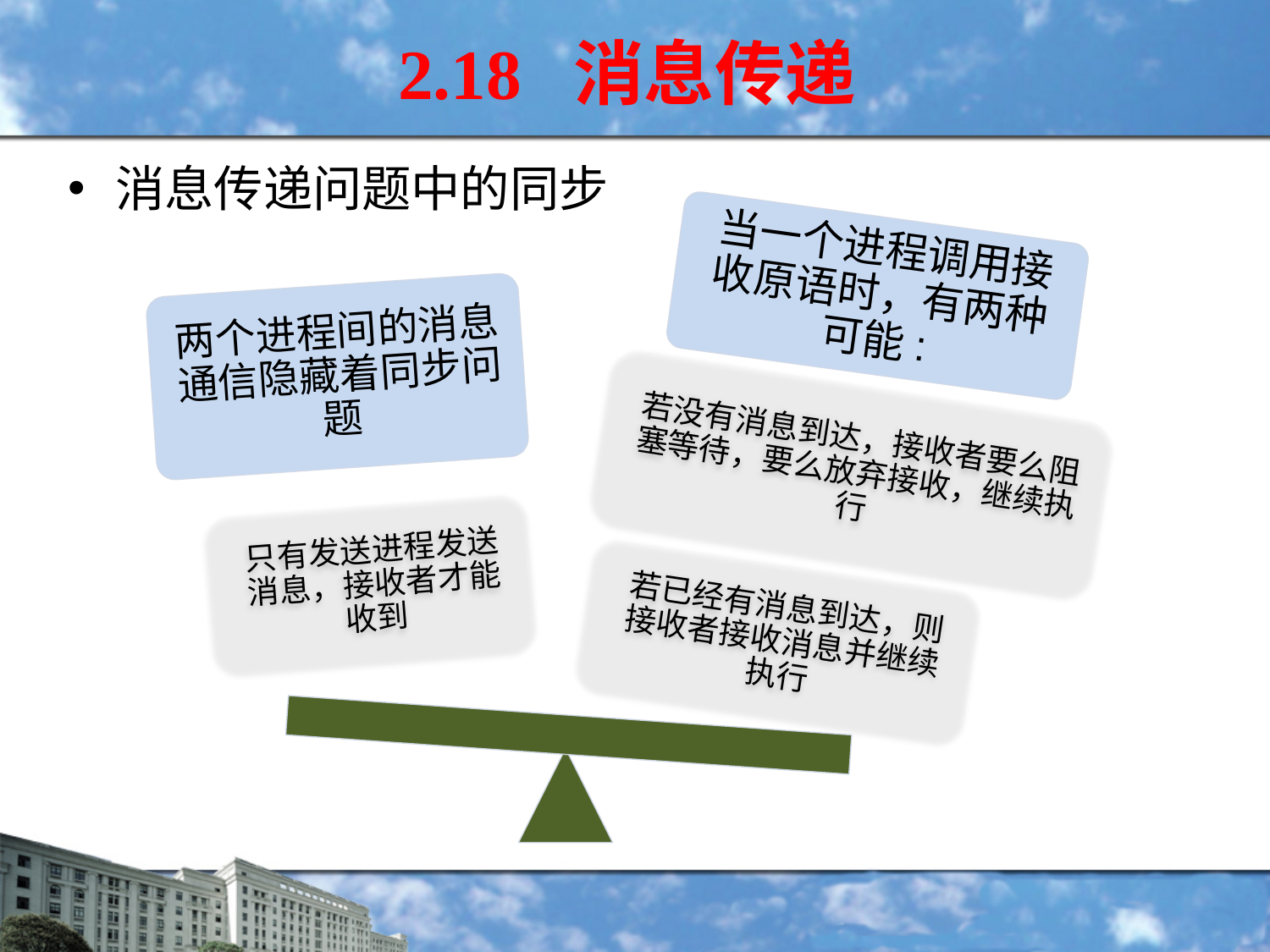

# 2.18  消息传递
消息传递问题中的同步
两个进程间的消息通信隐藏着同步问题
当一个进程调用接收原语时，有两种可能:
若已经有消息到达，则接收者接收消息并继续执行
若没有消息到达，接收者要么阻塞等待，要么放弃接收，继续执行
只有发送进程发送消息，接收者才能收到